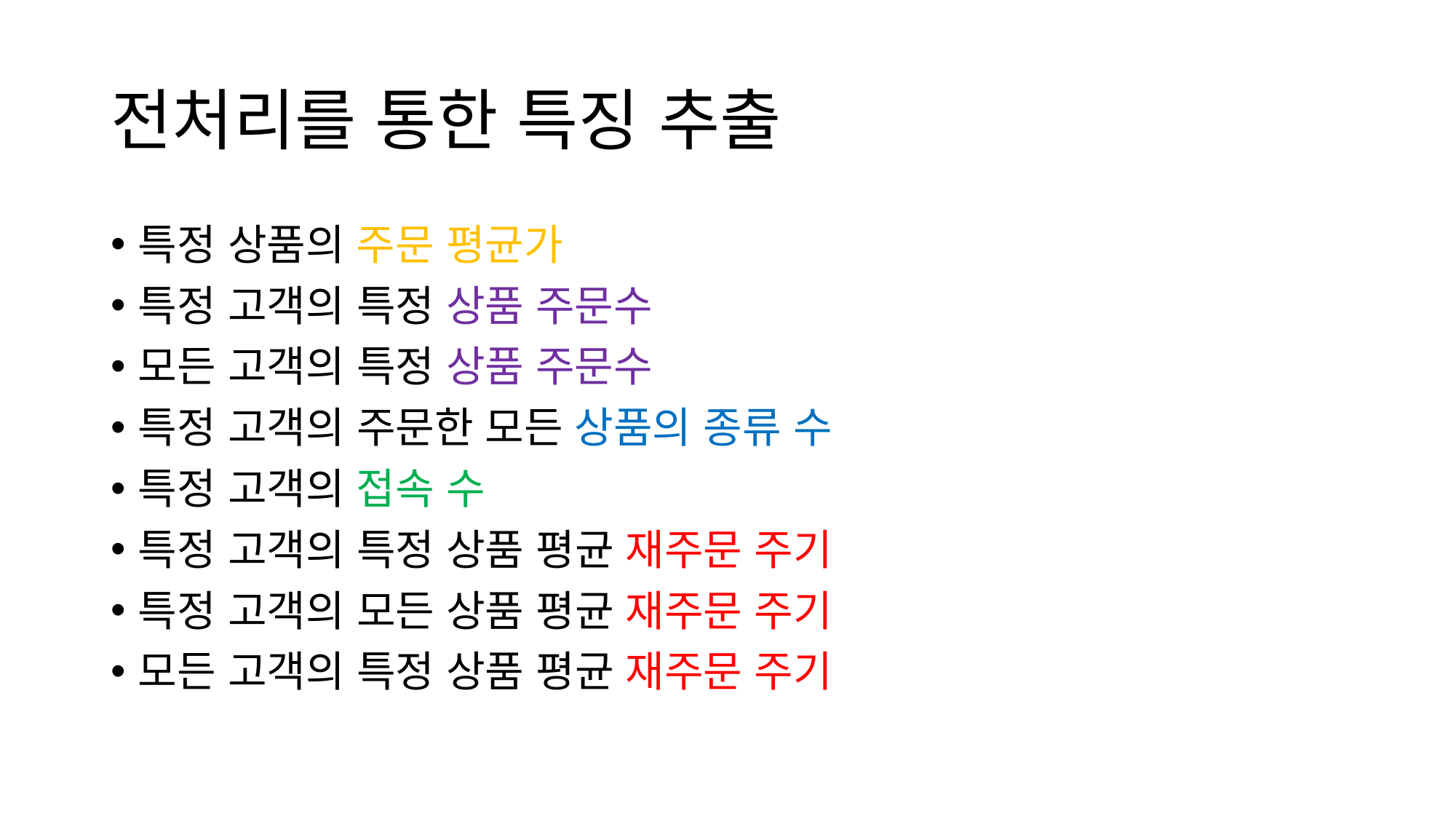

# 전처리를 통한 특징 추출
특정 상품의 주문 평균가
특정 고객의 특정 상품 주문수
모든 고객의 특정 상품 주문수
특정 고객의 주문한 모든 상품의 종류 수
특정 고객의 접속 수
특정 고객의 특정 상품 평균 재주문 주기
특정 고객의 모든 상품 평균 재주문 주기
모든 고객의 특정 상품 평균 재주문 주기